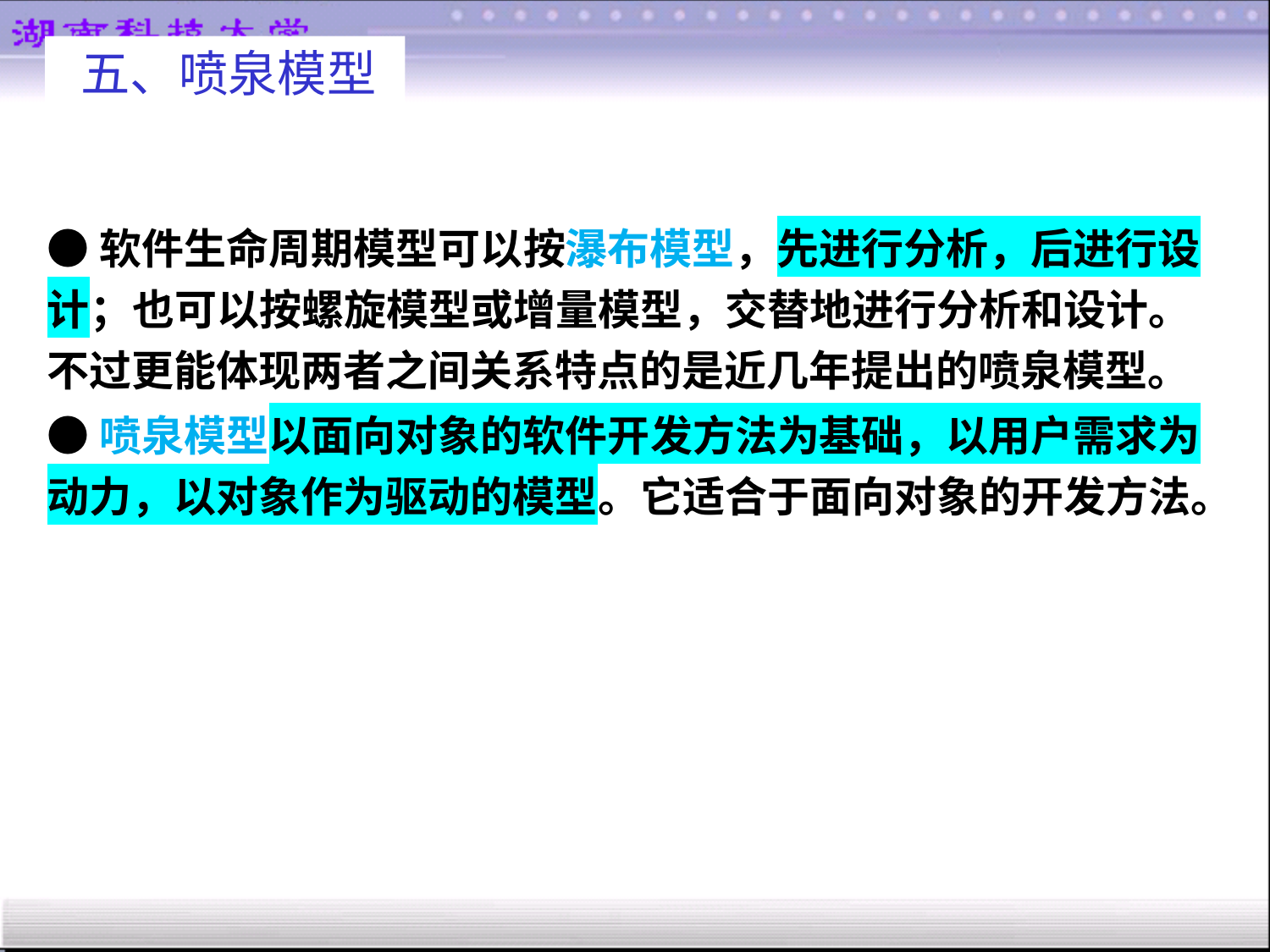

五、喷泉模型
●软件生命周期模型可以按瀑布模型，先进行分析，后进行设计；也可以按螺旋模型或增量模型，交替地进行分析和设计。不过更能体现两者之间关系特点的是近几年提出的喷泉模型。
●喷泉模型以面向对象的软件开发方法为基础，以用户需求为动力，以对象作为驱动的模型。它适合于面向对象的开发方法。